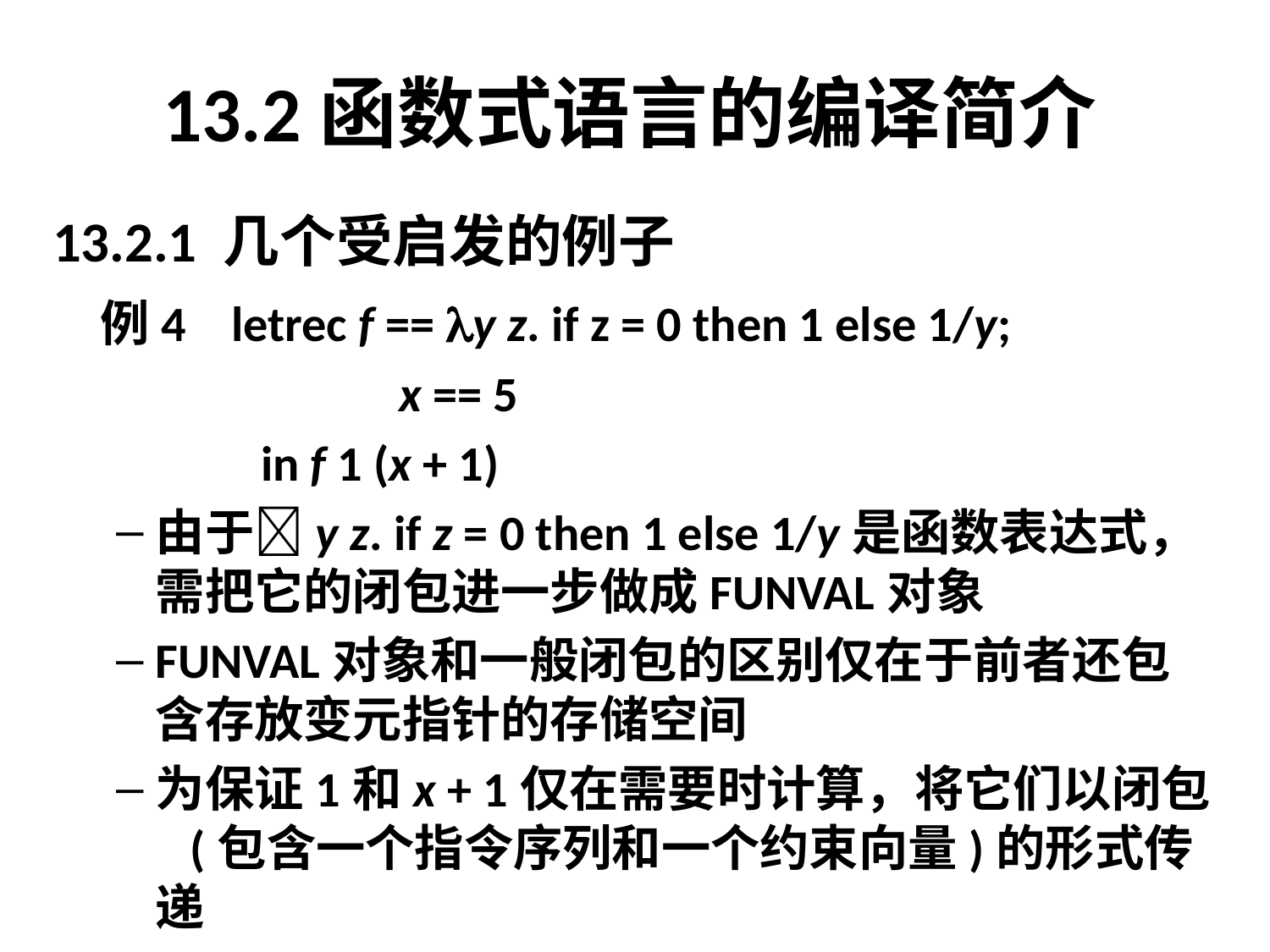

# 13.2函数式语言的编译简介
13.2.1 几个受启发的例子
	例4    letrec f == λy z. if z = 0 then 1 else 1/y;
			    x == 5
		   in f 1 (x + 1)
由于λy z. if z = 0 then 1 else 1/y是函数表达式，需把它的闭包进一步做成FUNVAL对象
FUNVAL对象和一般闭包的区别仅在于前者还包含存放变元指针的存储空间
为保证1和x + 1仅在需要时计算，将它们以闭包   (包含一个指令序列和一个约束向量)的形式传递